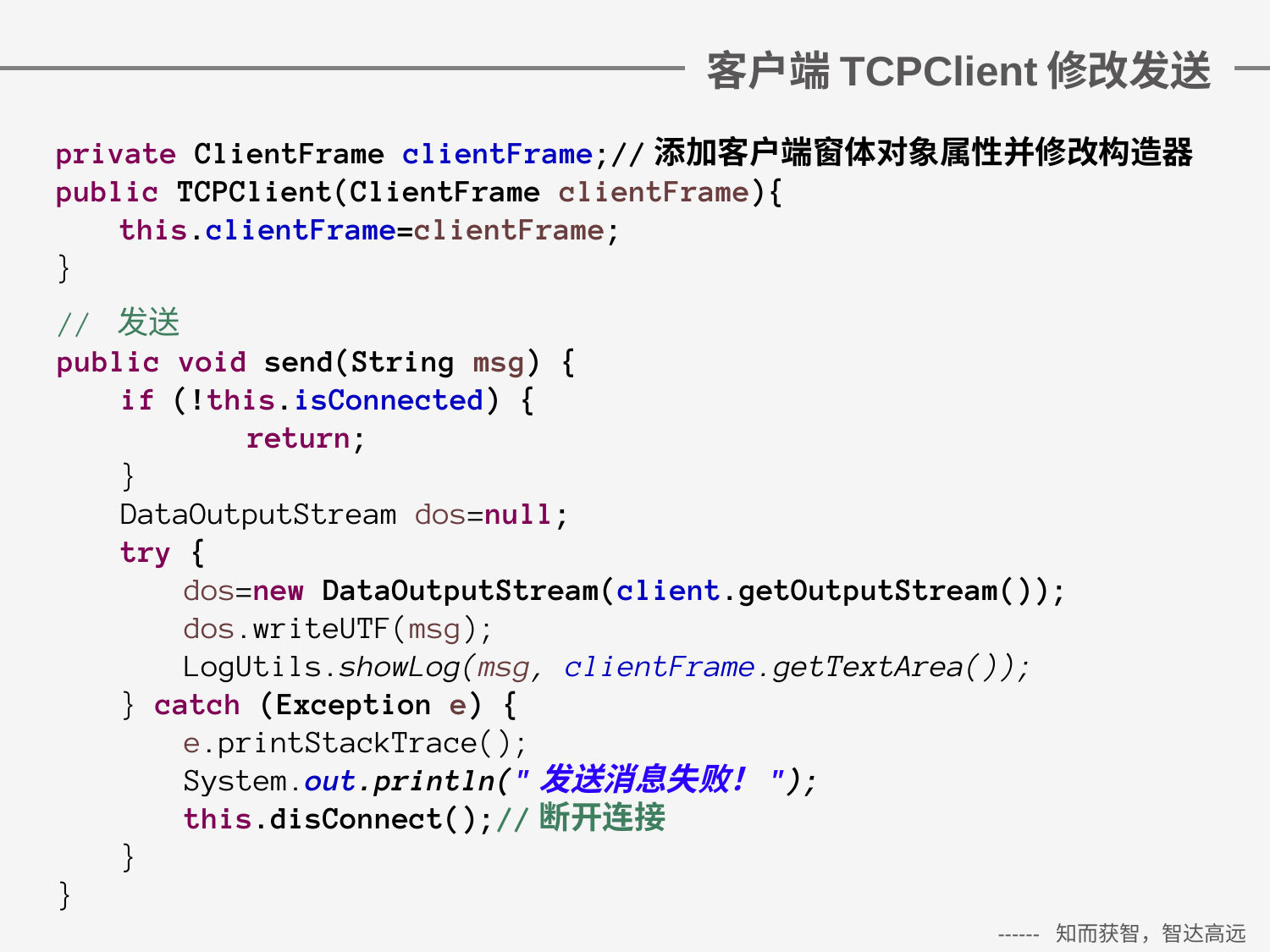

# 客户端TCPClient修改发送
private ClientFrame clientFrame;//添加客户端窗体对象属性并修改构造器
public TCPClient(ClientFrame clientFrame){
this.clientFrame=clientFrame;
}
// 发送
public void send(String msg) {
if (!this.isConnected) {
	return;
}
DataOutputStream dos=null;
try {
dos=new DataOutputStream(client.getOutputStream());
dos.writeUTF(msg);
LogUtils.showLog(msg, clientFrame.getTextArea());
} catch (Exception e) {
e.printStackTrace();
System.out.println("发送消息失败！");
this.disConnect();//断开连接
}
}